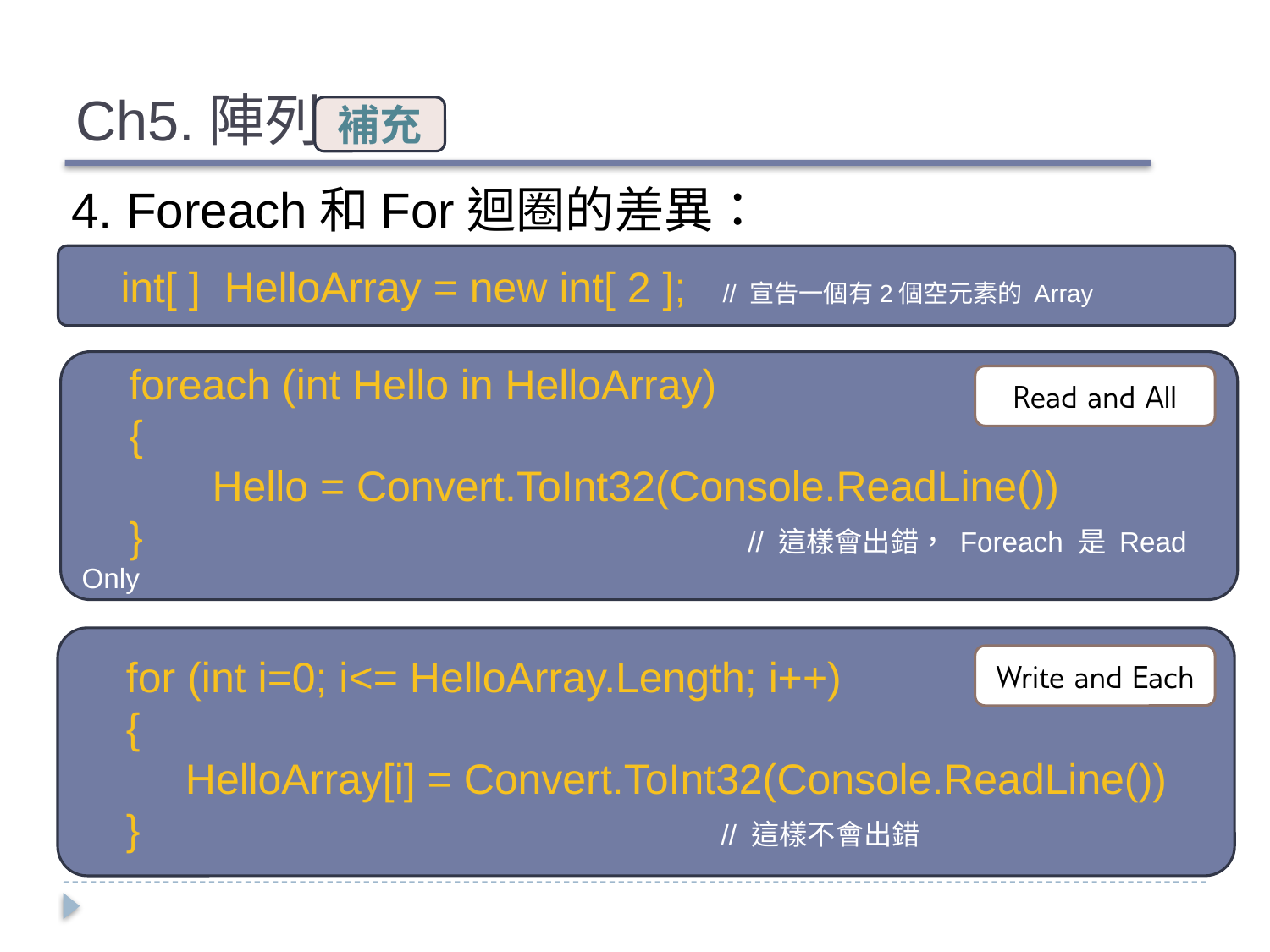

# Ch5.陣列
補充
4. Foreach和For迴圈的差異：
    int[ ]  HelloArray = new int[ 2 ];   // 宣告一個有2個空元素的 Array
    foreach (int Hello in HelloArray)
    {
           Hello = Convert.ToInt32(Console.ReadLine())
    }                                                   // 這樣會出錯， Foreach 是 Read Only
Read and All
    for (int i=0; i<= HelloArray.Length; i++)
    {
         HelloArray[i] = Convert.ToInt32(Console.ReadLine())
    }                                                 // 這樣不會出錯
Write and Each